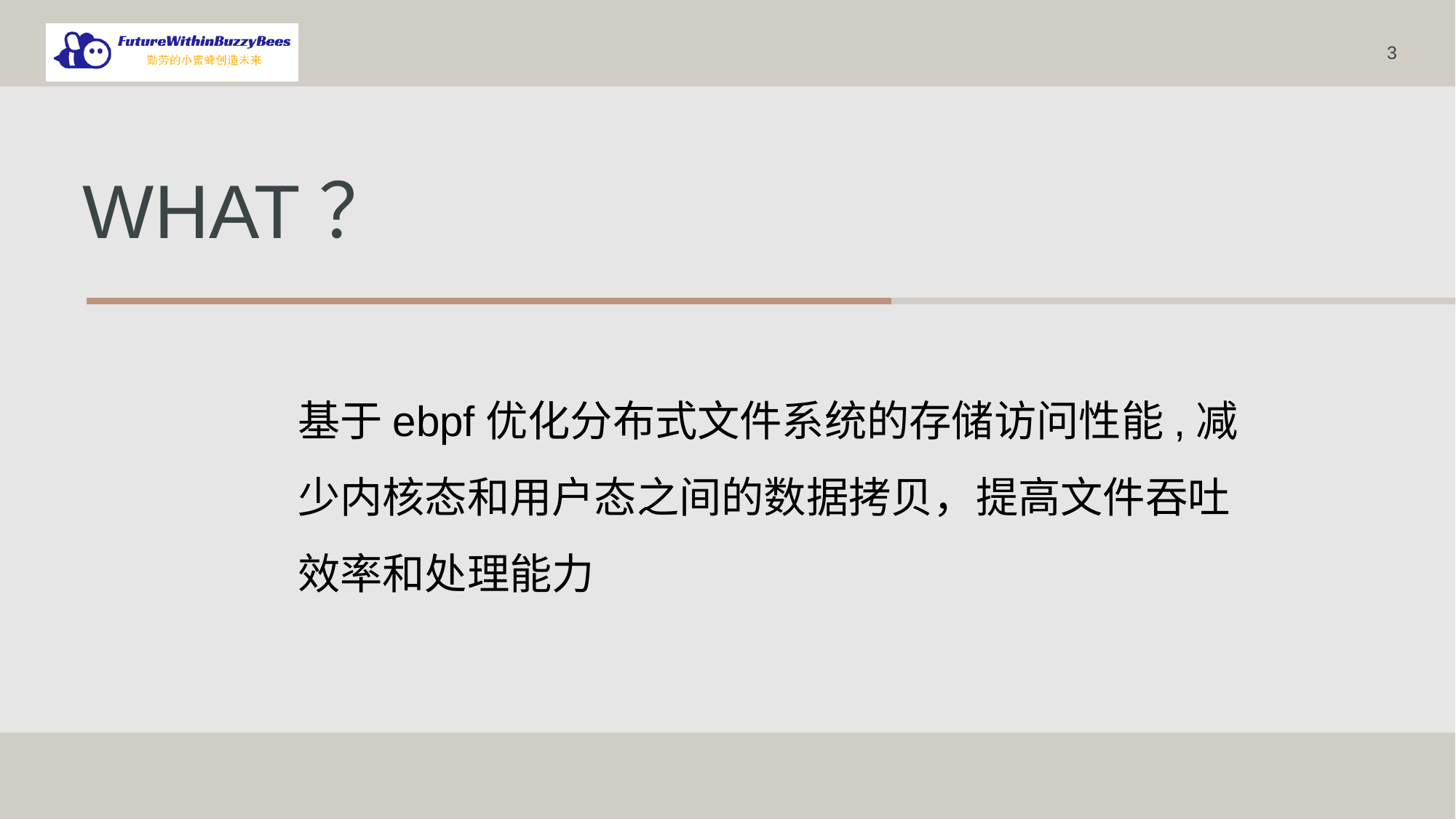

3
# What？
基于ebpf优化分布式文件系统的存储访问性能,减少内核态和用户态之间的数据拷贝，提高文件吞吐效率和处理能力